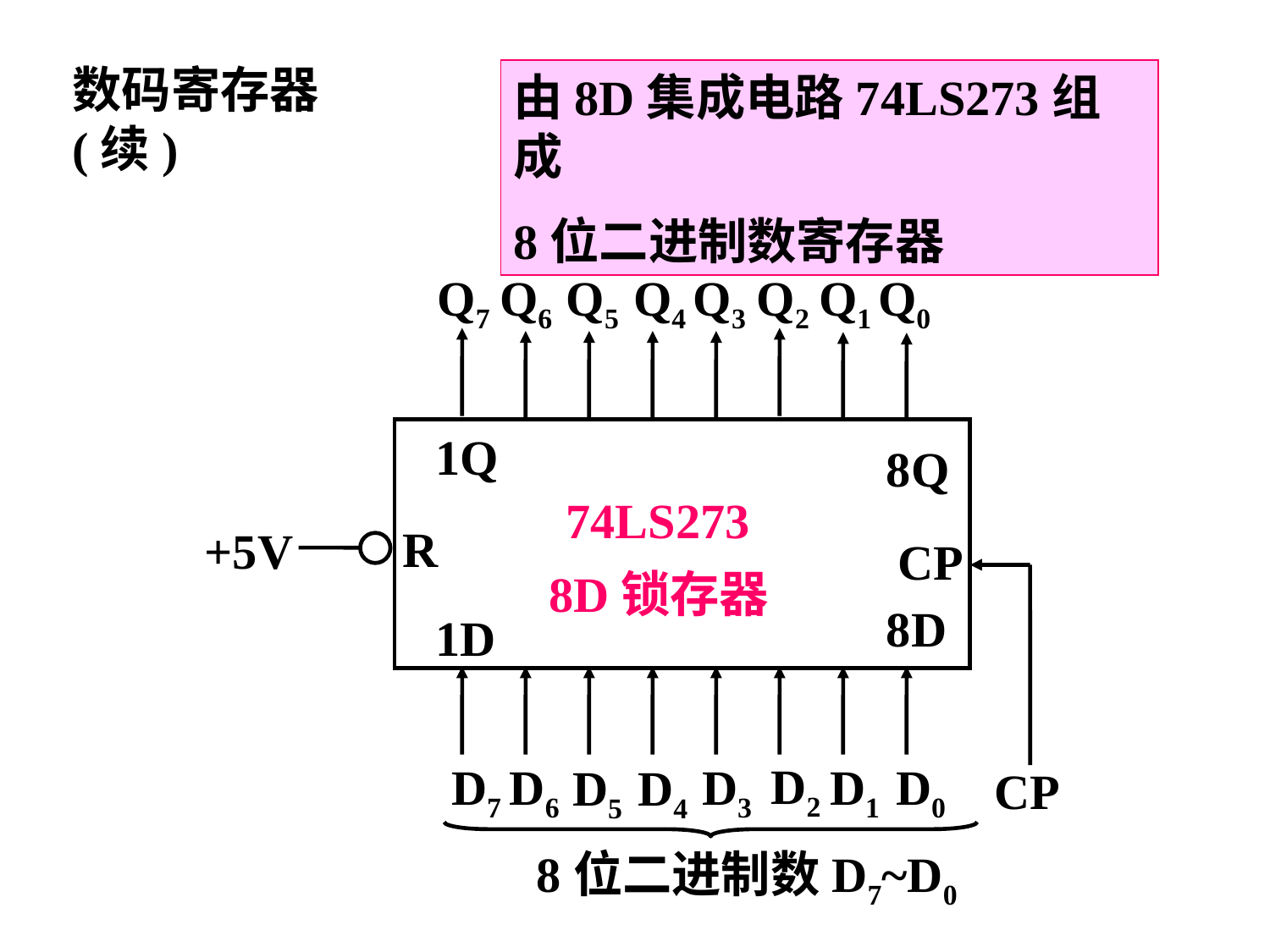

数码寄存器(续)
由8D集成电路74LS273组成
8位二进制数寄存器
Q7
Q6
Q5
Q4
Q3
Q2
Q1
Q0

1Q

8Q
    74LS273
R
+5V
CP

8D锁存器

8D
1D

D2
D7
D6
D3
D1
D0
D5
D4
CP

8位二进制数D7~D0